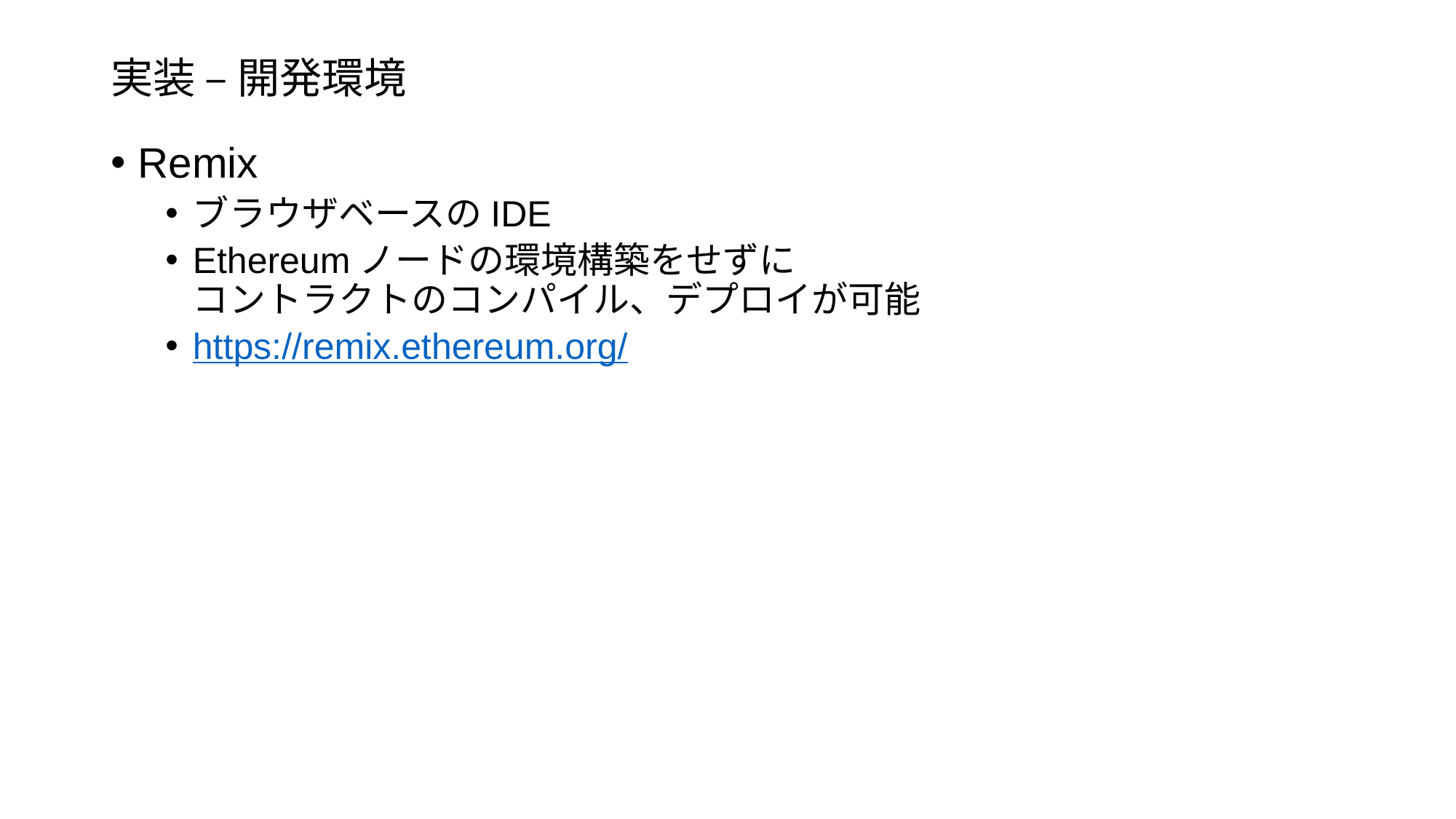

# 実装 – 開発環境
Remix
ブラウザベースのIDE
Ethereumノードの環境構築をせずに
コントラクトのコンパイル、デプロイが可能
https://remix.ethereum.org/